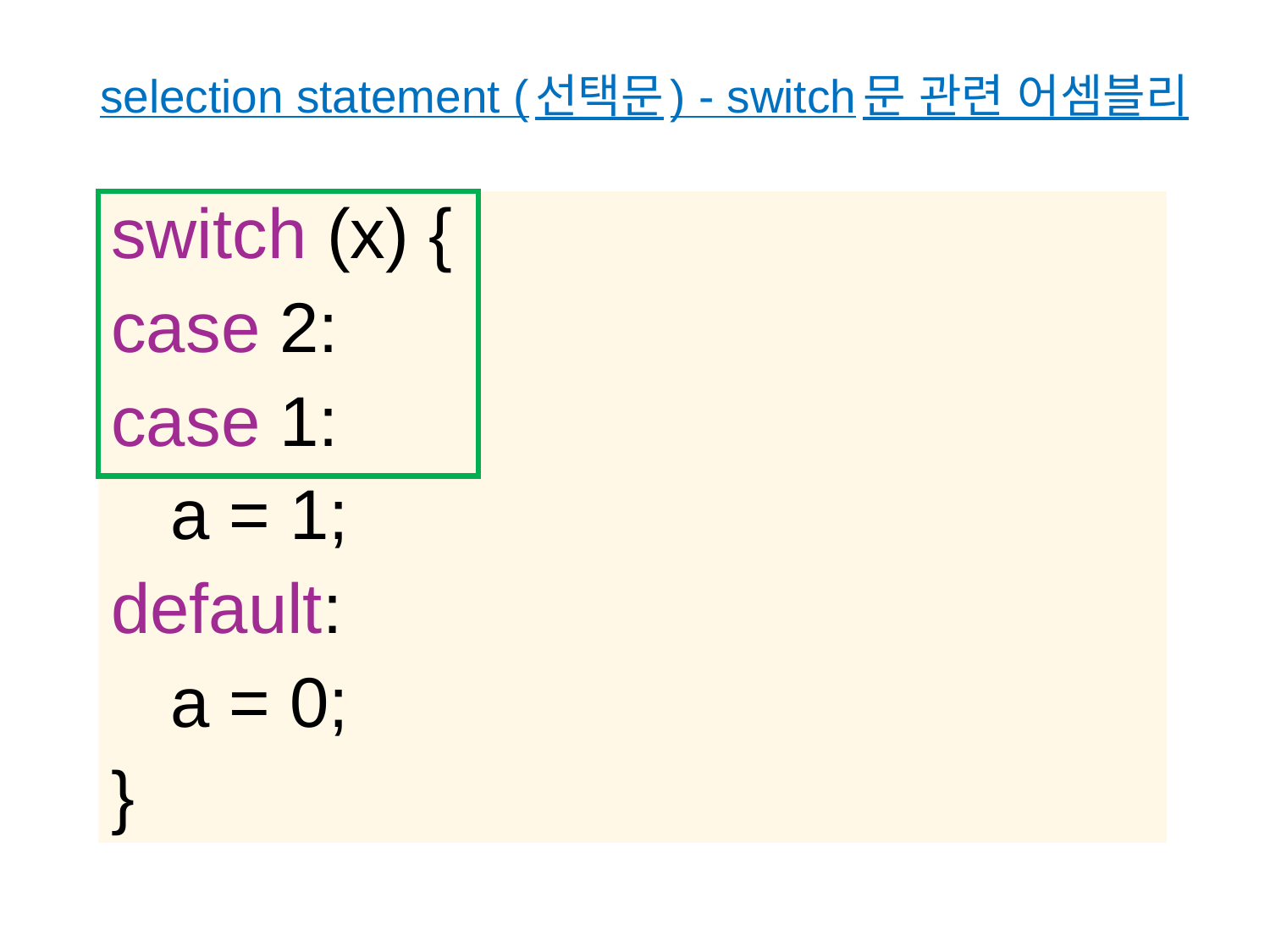

# selection statement (선택문) - switch문 관련 어셈블리

switch (x) {
case 2:
case 1:
   a = 1;
default:
   a = 0;
}